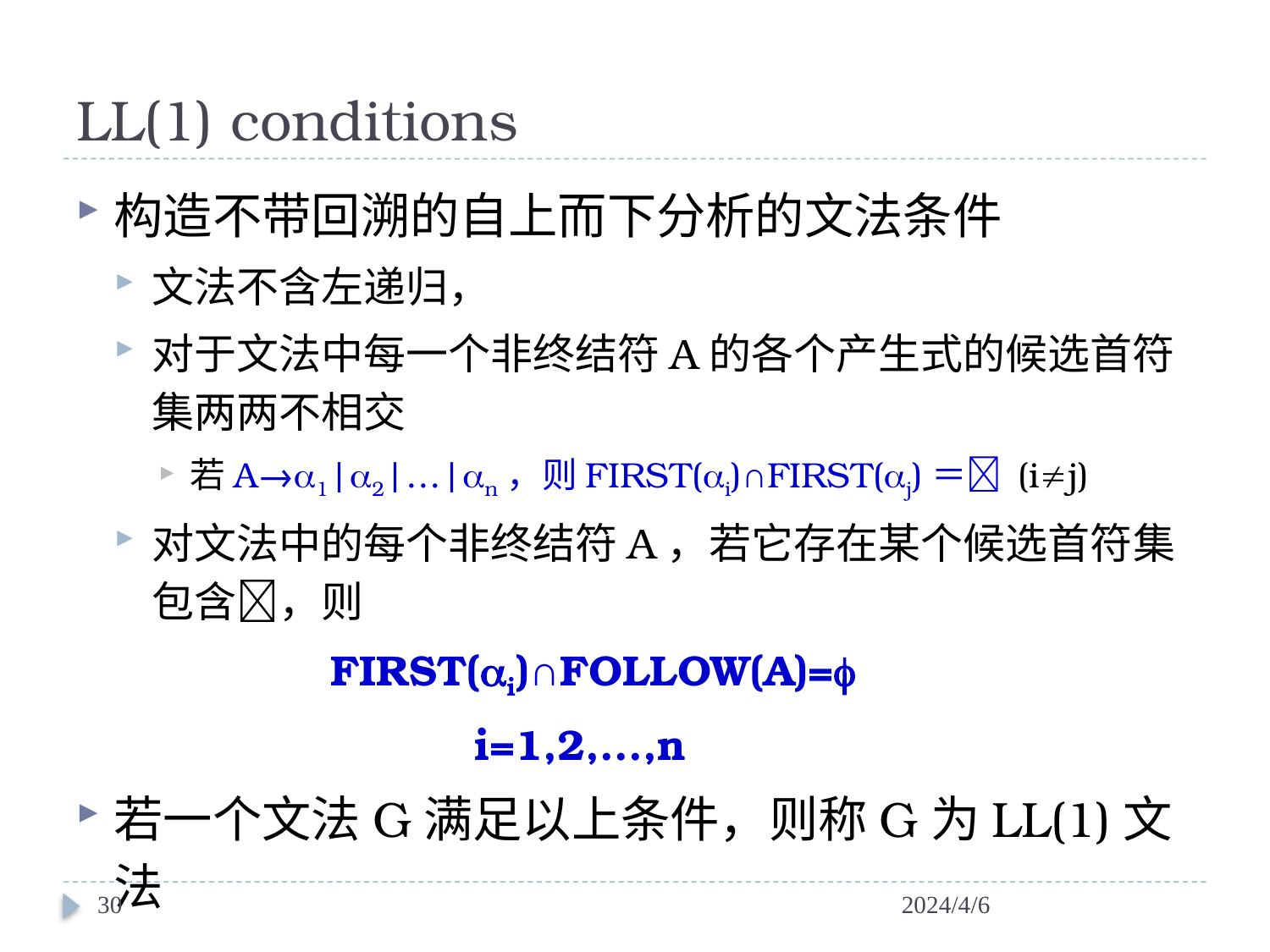

# LL(1) conditions
构造不带回溯的自上而下分析的文法条件
文法不含左递归，
对于文法中每一个非终结符A的各个产生式的候选首符集两两不相交
若A→α1|α2|…|αn，则FIRST(αi)∩FIRST(αj)＝φ (i≠j)
对文法中的每个非终结符A，若它存在某个候选首符集包含ε，则
               FIRST(αi)∩FOLLOW(A)=φ
                         i=1,2,...,n
若一个文法G满足以上条件，则称G为LL(1)文法

30
2024/4/6